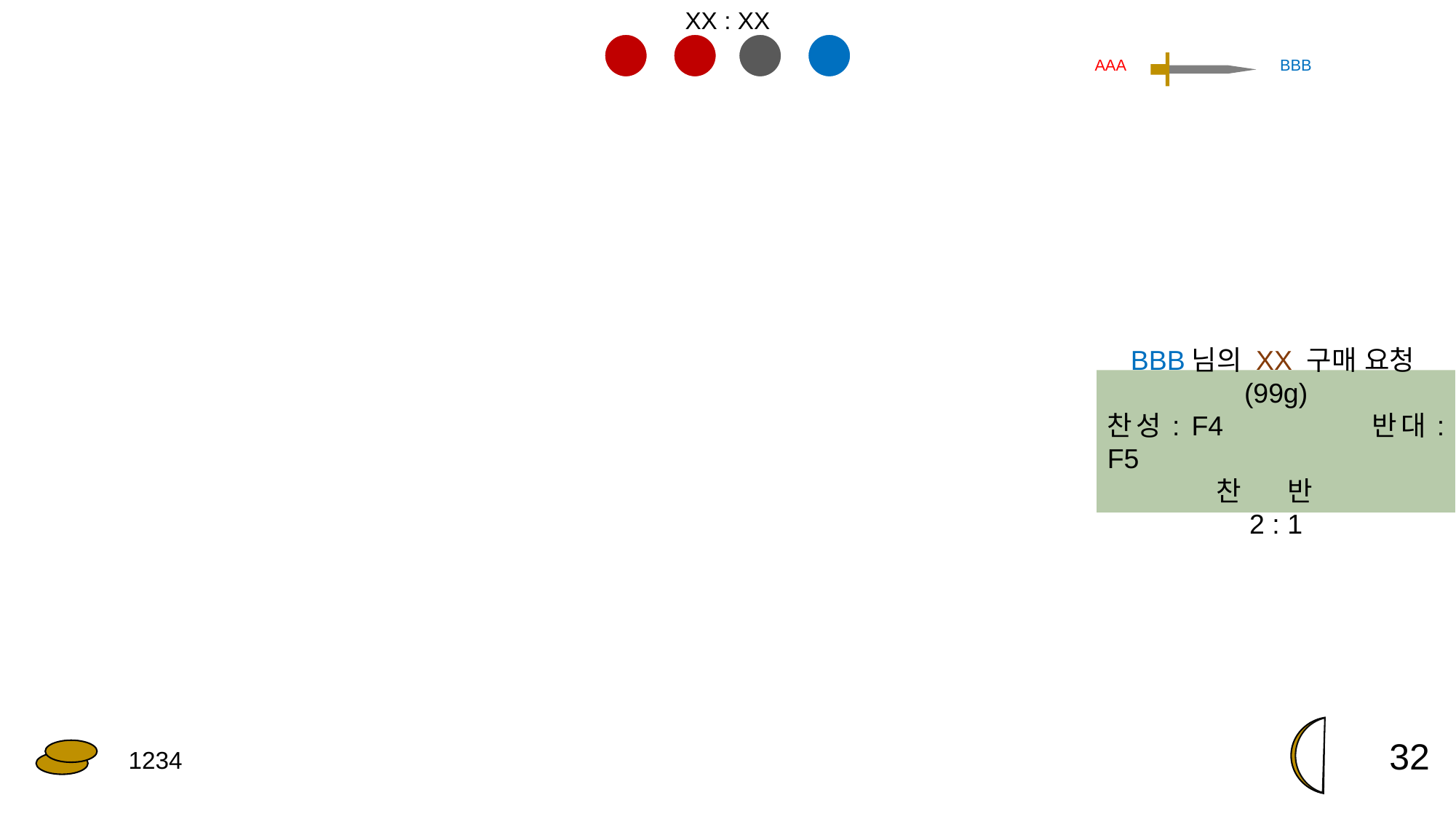

XX : XX

BBB
AAA
BBB님의 XX 구매 요청(99g)
찬성: F4		  반대: F5
	찬      반
2 : 1

32
1234